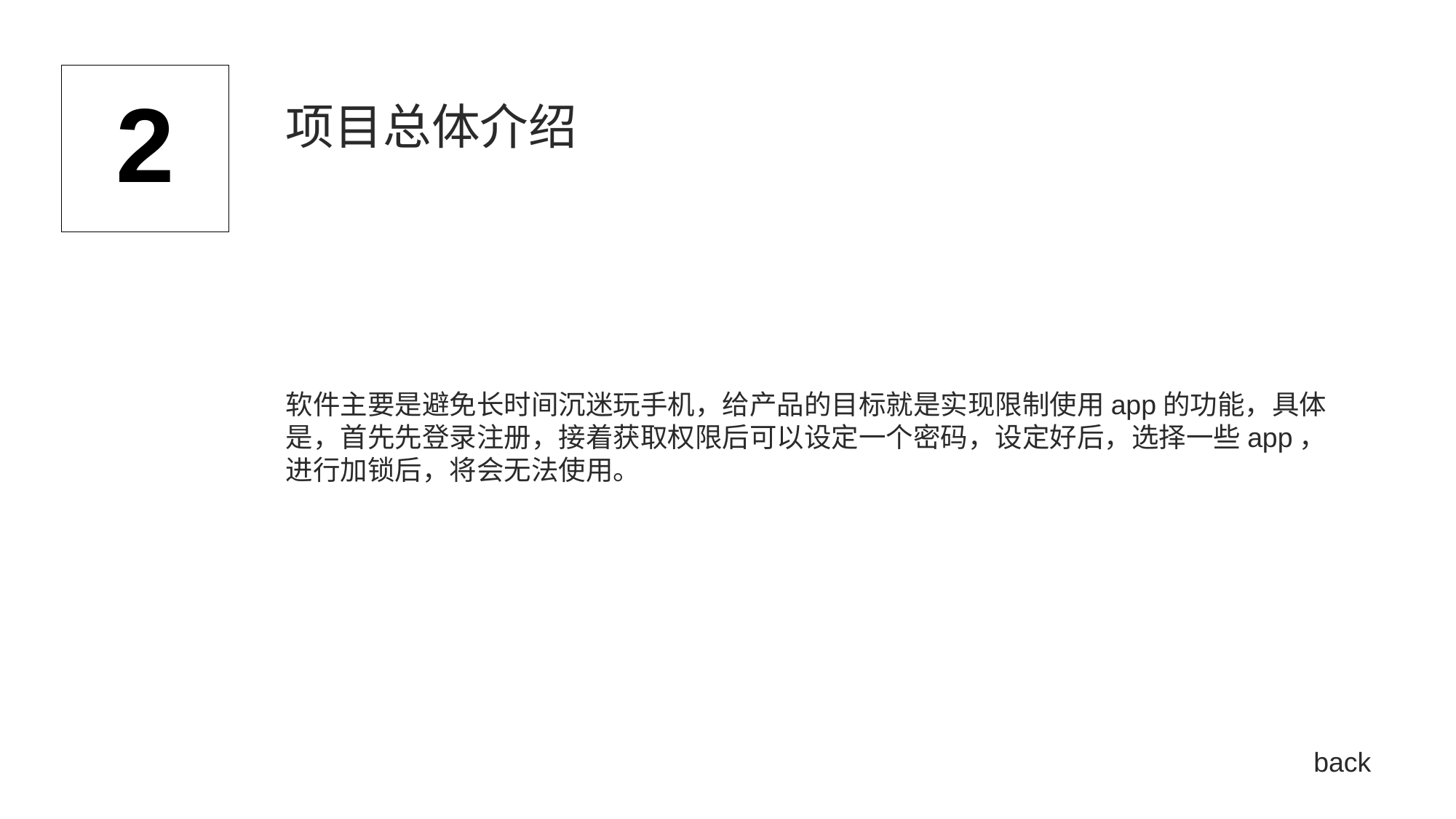

2
项目总体介绍

软件主要是避免长时间沉迷玩手机，给产品的目标就是实现限制使用app的功能，具体是，首先先登录注册，接着获取权限后可以设定一个密码，设定好后，选择一些app，进行加锁后，将会无法使用。

back